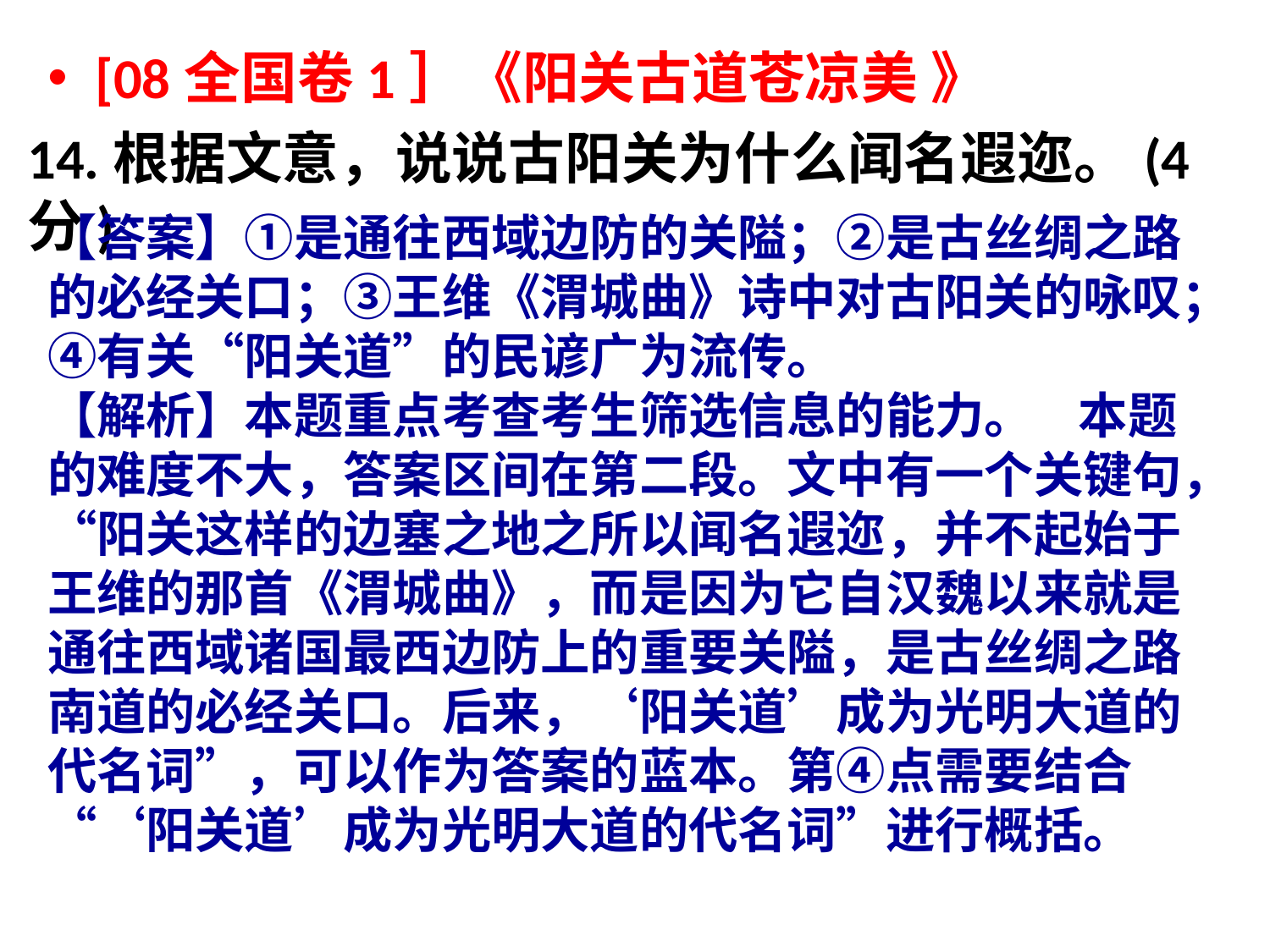

[08全国卷1］《阳关古道苍凉美 》

14.根据文意，说说古阳关为什么闻名遐迩。(4分)

【答案】①是通往西域边防的关隘；②是古丝绸之路的必经关口；③王维《渭城曲》诗中对古阳关的咏叹；④有关“阳关道”的民谚广为流传。
【解析】本题重点考查考生筛选信息的能力。    本题的难度不大，答案区间在第二段。文中有一个关键句，“阳关这样的边塞之地之所以闻名遐迩，并不起始于王维的那首《渭城曲》，而是因为它自汉魏以来就是通往西域诸国最西边防上的重要关隘，是古丝绸之路南道的必经关口。后来，‘阳关道’成为光明大道的代名词”，可以作为答案的蓝本。第④点需要结合“‘阳关道’成为光明大道的代名词”进行概括。